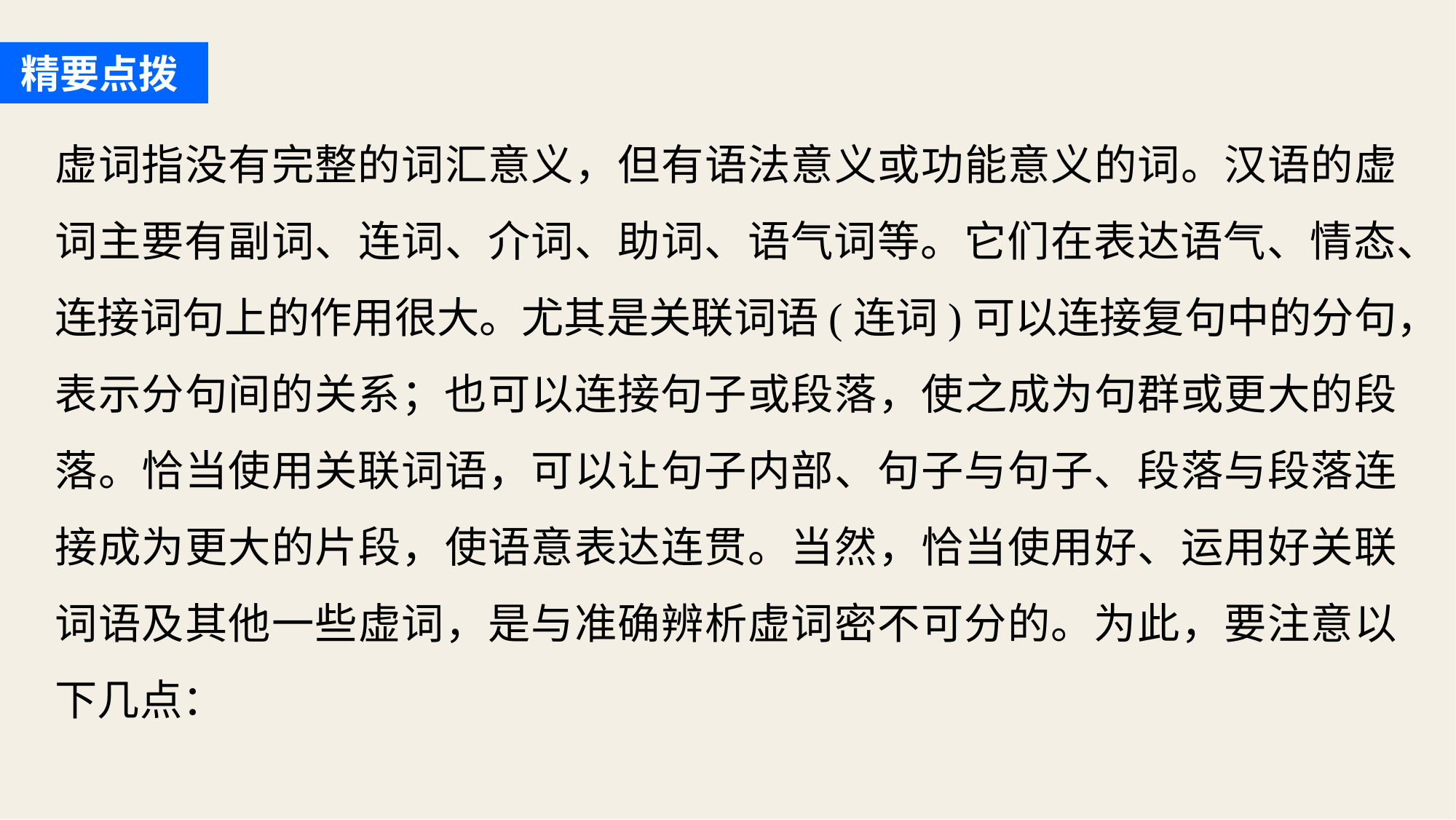

精要点拨
虚词指没有完整的词汇意义，但有语法意义或功能意义的词。汉语的虚词主要有副词、连词、介词、助词、语气词等。它们在表达语气、情态、连接词句上的作用很大。尤其是关联词语(连词)可以连接复句中的分句，表示分句间的关系；也可以连接句子或段落，使之成为句群或更大的段落。恰当使用关联词语，可以让句子内部、句子与句子、段落与段落连接成为更大的片段，使语意表达连贯。当然，恰当使用好、运用好关联词语及其他一些虚词，是与准确辨析虚词密不可分的。为此，要注意以下几点：